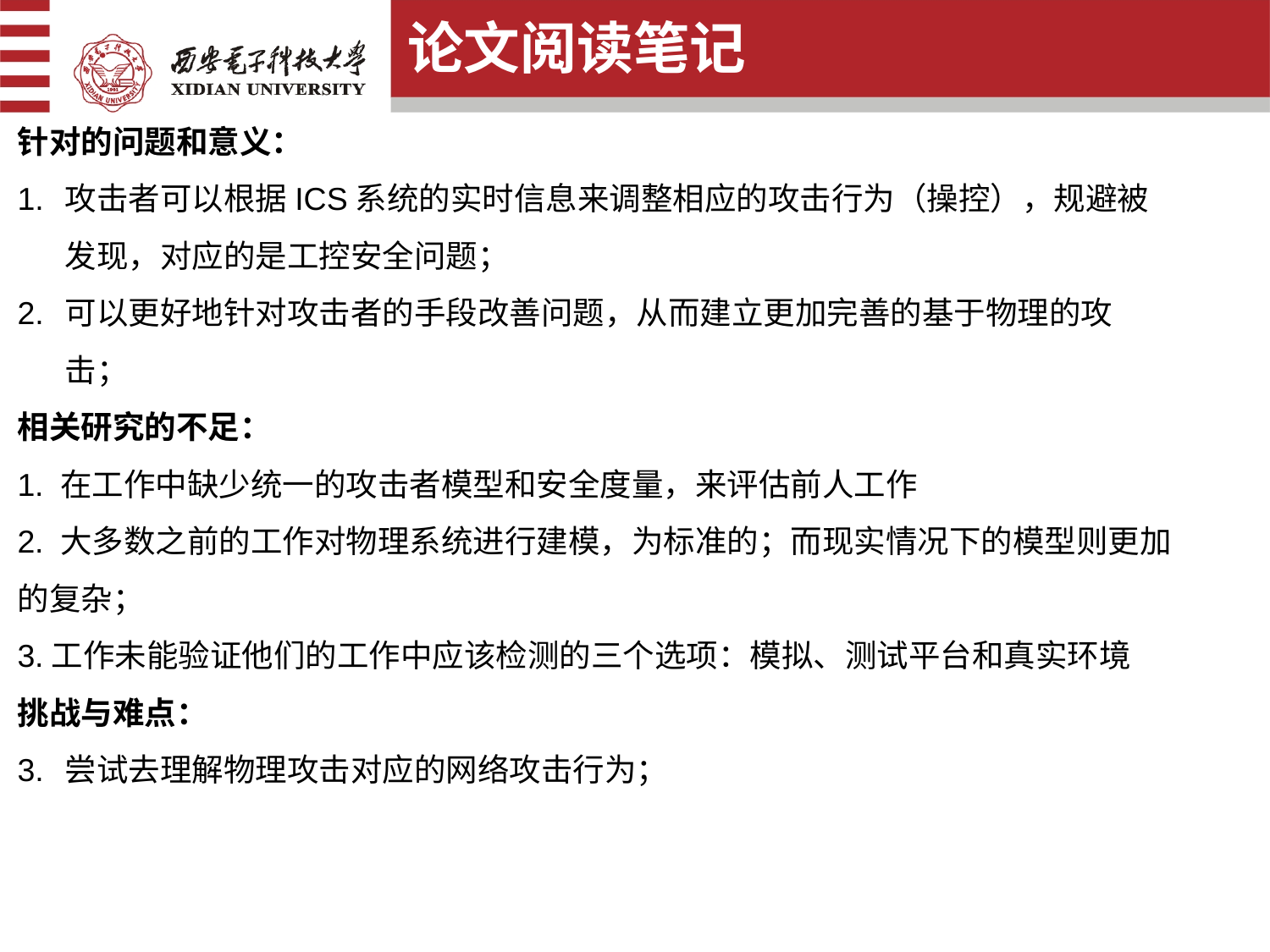

论文阅读笔记
针对的问题和意义：
攻击者可以根据ICS系统的实时信息来调整相应的攻击行为（操控），规避被发现，对应的是工控安全问题；
可以更好地针对攻击者的手段改善问题，从而建立更加完善的基于物理的攻击；
相关研究的不足：
1. 在工作中缺少统一的攻击者模型和安全度量，来评估前人工作
2. 大多数之前的工作对物理系统进行建模，为标准的；而现实情况下的模型则更加的复杂；
3.工作未能验证他们的工作中应该检测的三个选项：模拟、测试平台和真实环境
挑战与难点：
尝试去理解物理攻击对应的网络攻击行为；